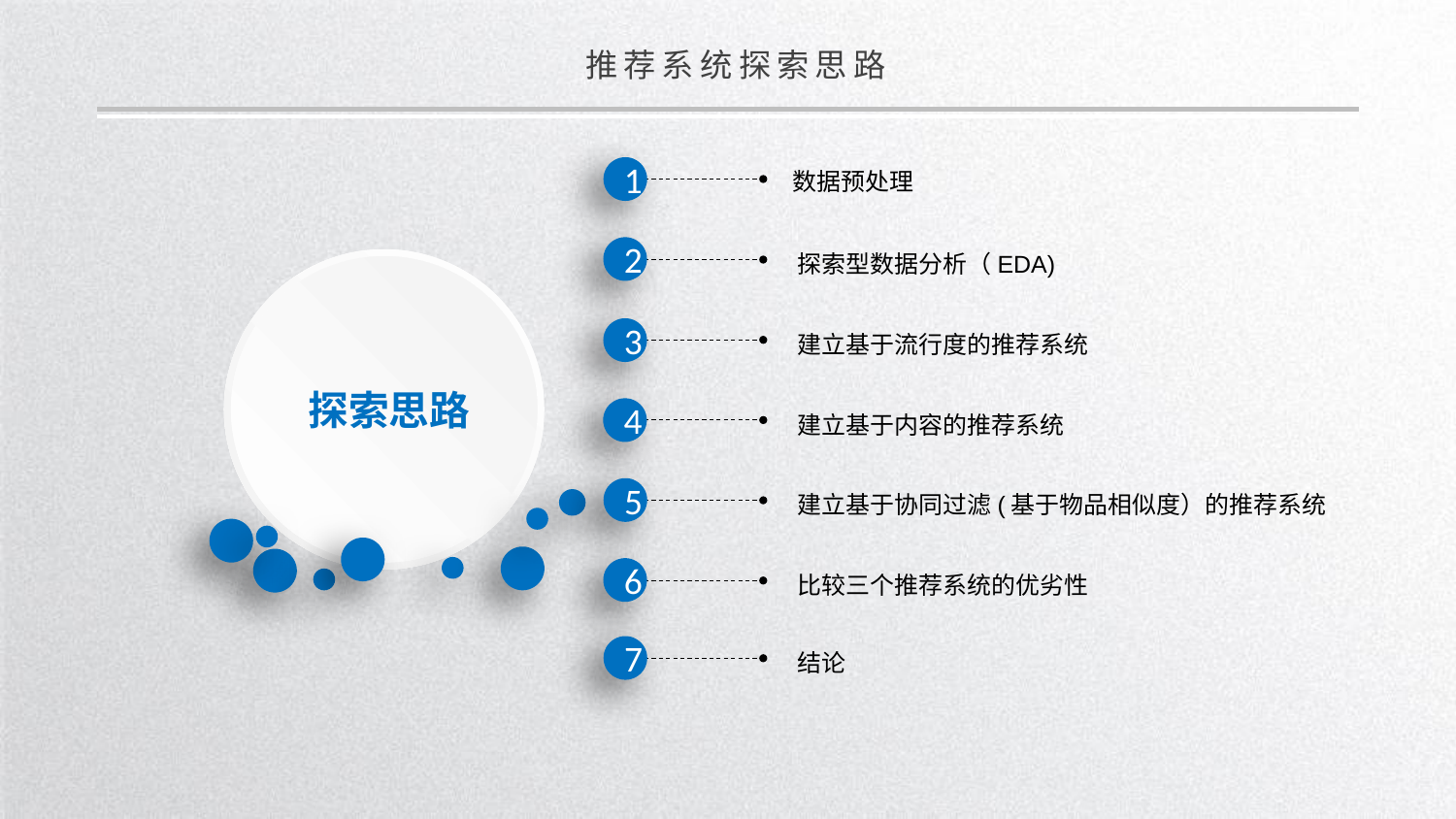

推荐系统探索思路
1
数据预处理
2

探索型数据分析（EDA)
3
建立基于流行度的推荐系统
探索思路
4
建立基于内容的推荐系统
5

建立基于协同过滤(基于物品相似度）的推荐系统

6

比较三个推荐系统的优劣性
7
结论